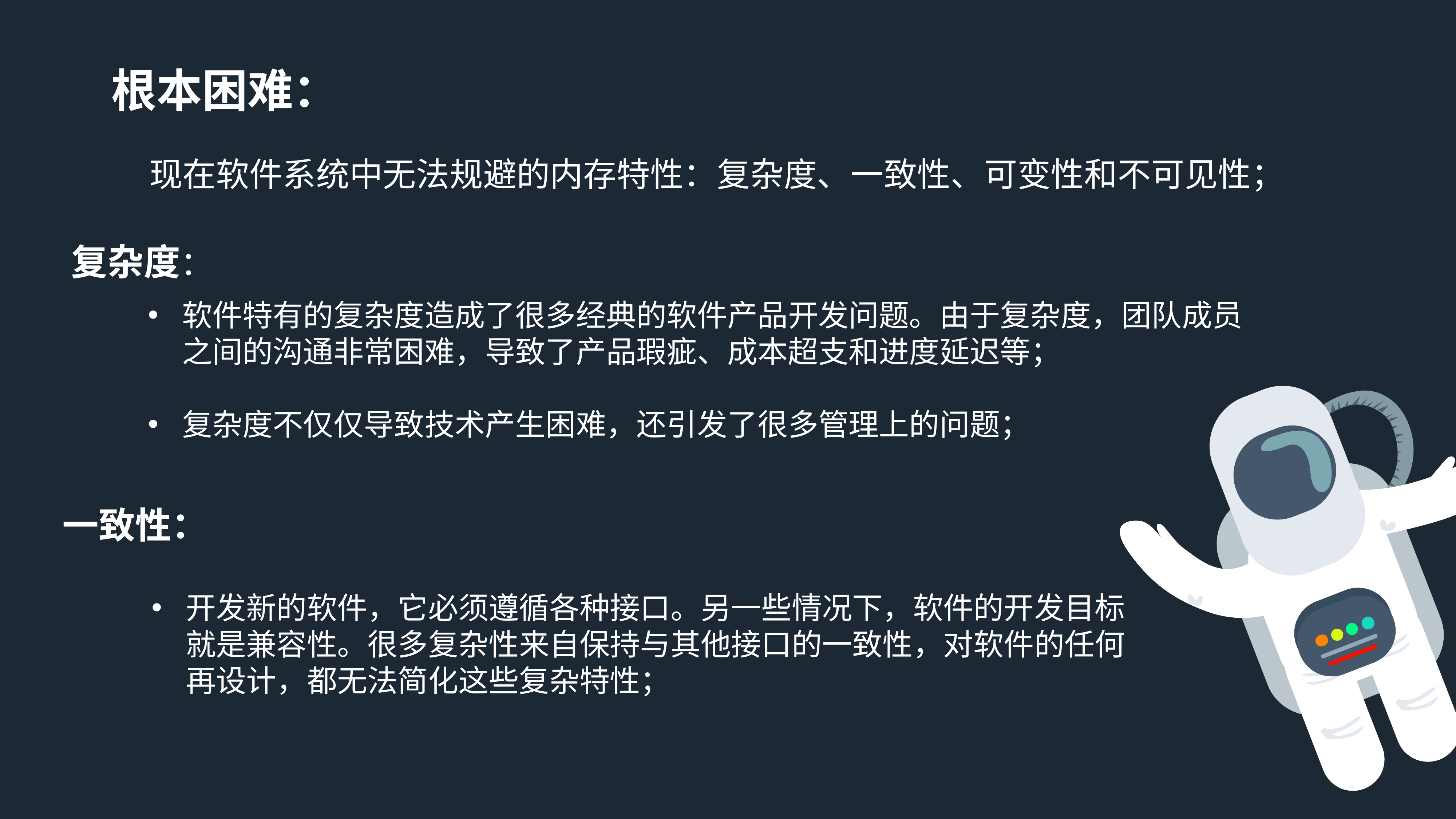

根本困难：
现在软件系统中无法规避的内存特性：复杂度、一致性、可变性和不可见性；
复杂度：

软件特有的复杂度造成了很多经典的软件产品开发问题。由于复杂度，团队成员之间的沟通非常困难，导致了产品瑕疵、成本超支和进度延迟等；

复杂度不仅仅导致技术产生困难，还引发了很多管理上的问题；

一致性：
开发新的软件，它必须遵循各种接口。另一些情况下，软件的开发目标就是兼容性。很多复杂性来自保持与其他接口的一致性，对软件的任何再设计，都无法简化这些复杂特性；